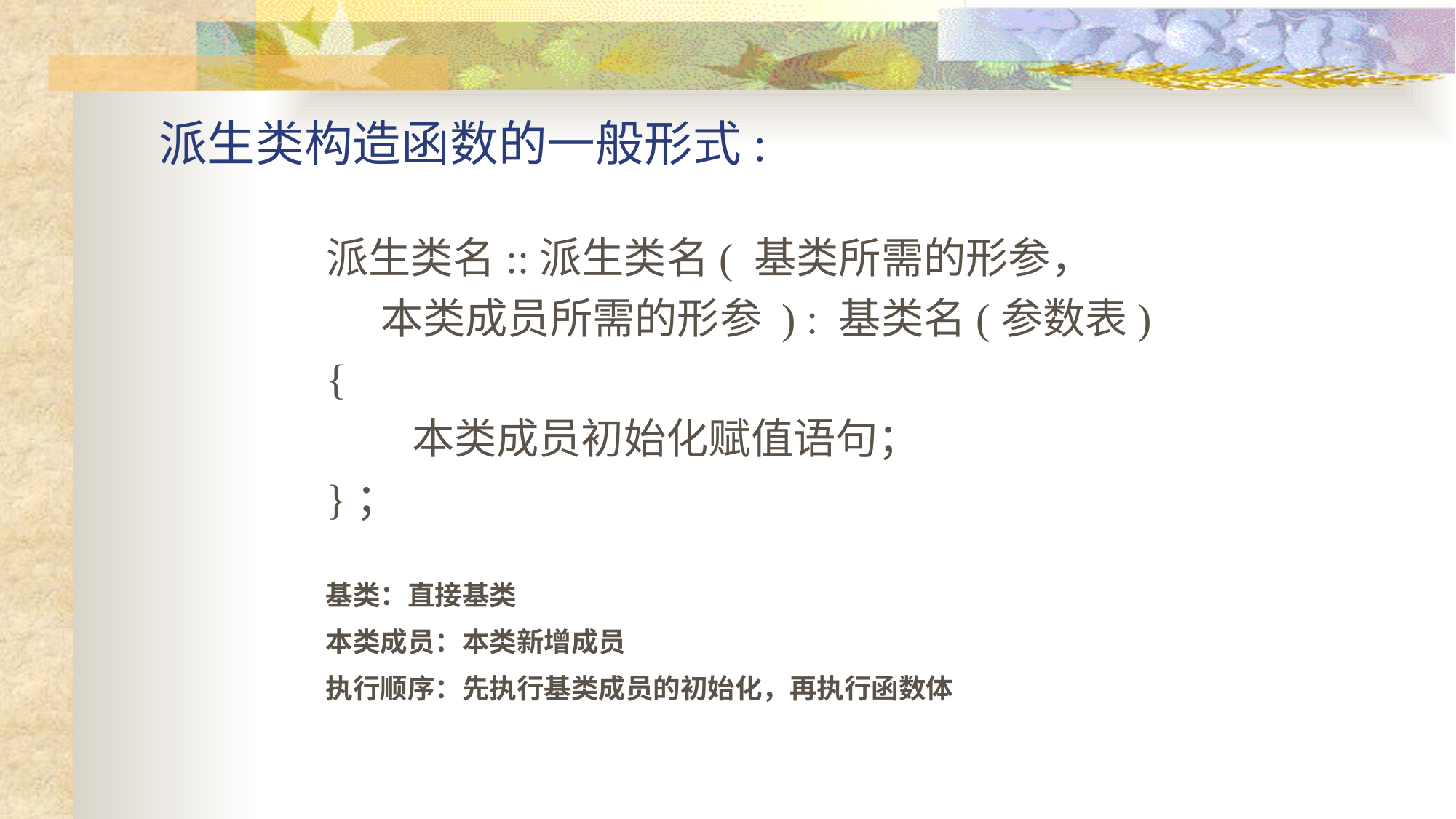

# 派生类构造函数的一般形式:
派生类名::派生类名( 基类所需的形参，
	本类成员所需的形参 ) : 基类名(参数表)
{
        本类成员初始化赋值语句；
}；
基类：直接基类
本类成员：本类新增成员
执行顺序：先执行基类成员的初始化，再执行函数体
19